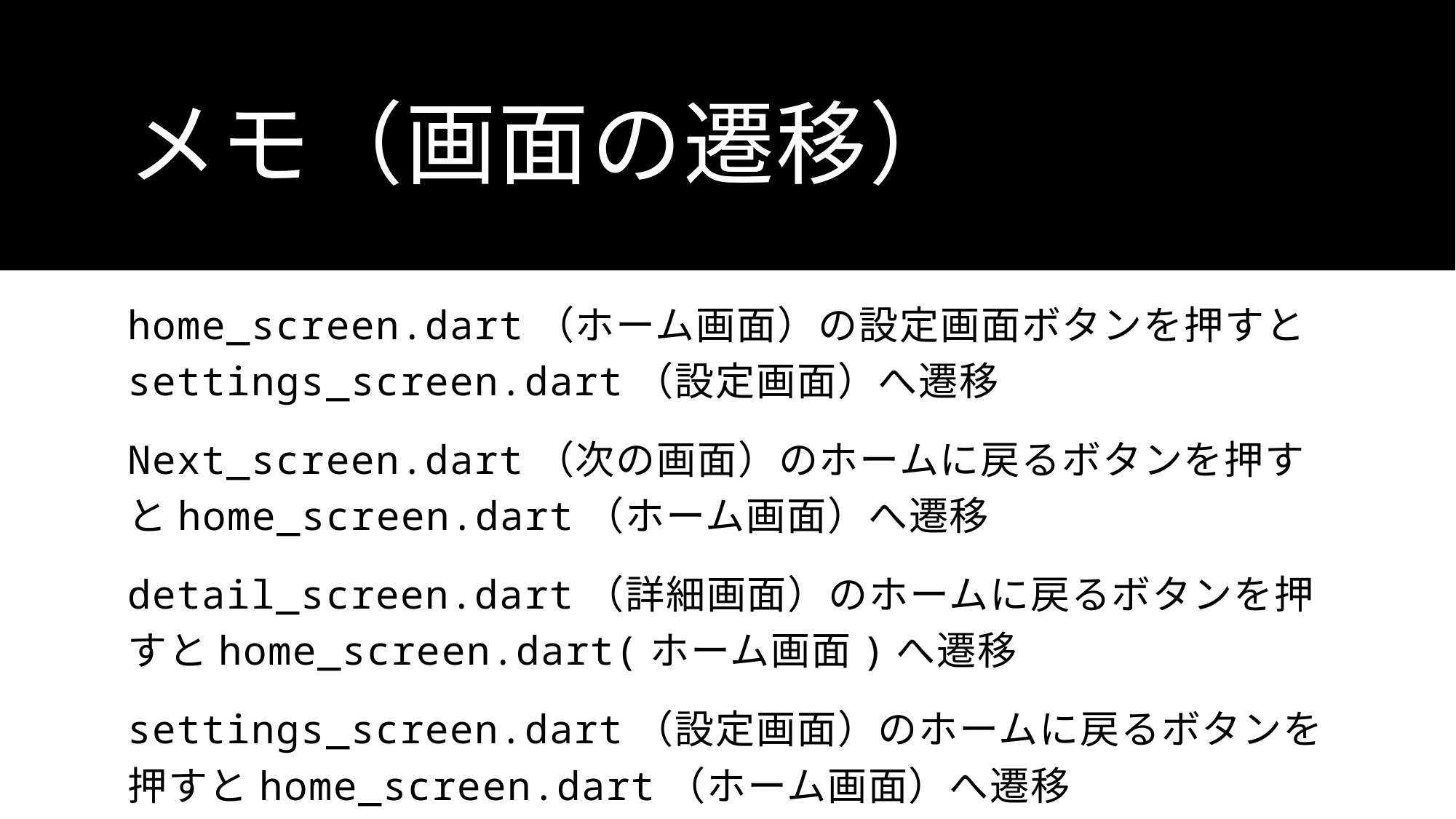

# メモ（画面の遷移）
home_screen.dart（ホーム画面）の設定画面ボタンを押すとsettings_screen.dart（設定画面）へ遷移
Next_screen.dart（次の画面）のホームに戻るボタンを押すとhome_screen.dart（ホーム画面）へ遷移
detail_screen.dart（詳細画面）のホームに戻るボタンを押すとhome_screen.dart(ホーム画面)へ遷移
settings_screen.dart（設定画面）のホームに戻るボタンを押すとhome_screen.dart（ホーム画面）へ遷移